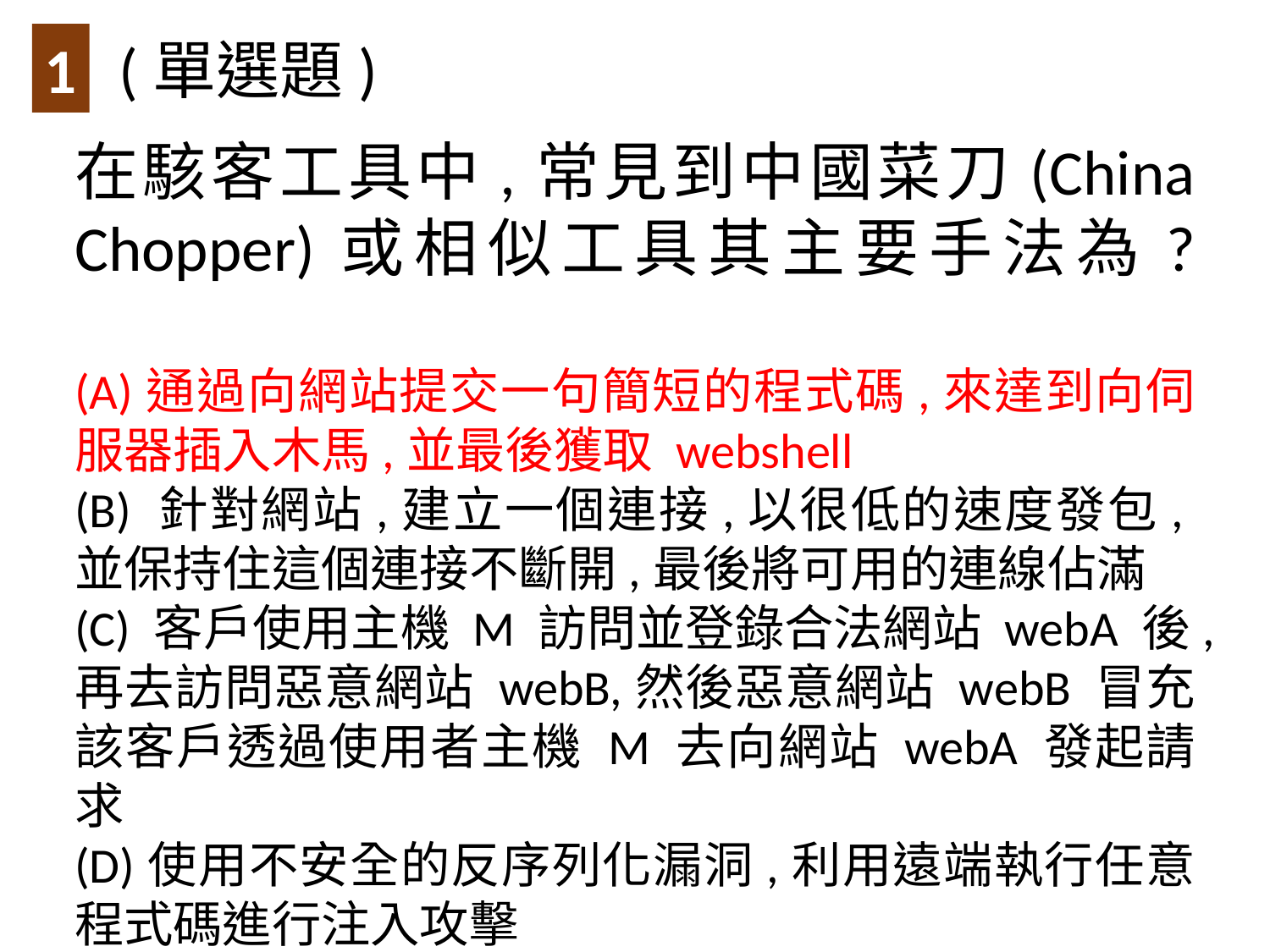

(單選題)
1
在駭客工具中,常見到中國菜刀(China Chopper)或相似工具其主要手法為?
(A)通過向網站提交一句簡短的程式碼,來達到向伺服器插入木馬,並最後獲取 webshell
(B) 針對網站,建立一個連接,以很低的速度發包,並保持住這個連接不斷開,最後將可用的連線佔滿
(C) 客戶使用主機 M 訪問並登錄合法網站 webA 後,再去訪問惡意網站 webB,然後惡意網站 webB 冒充該客戶透過使用者主機 M 去向網站 webA 發起請求
(D)使用不安全的反序列化漏洞,利用遠端執行任意程式碼進行注入攻擊